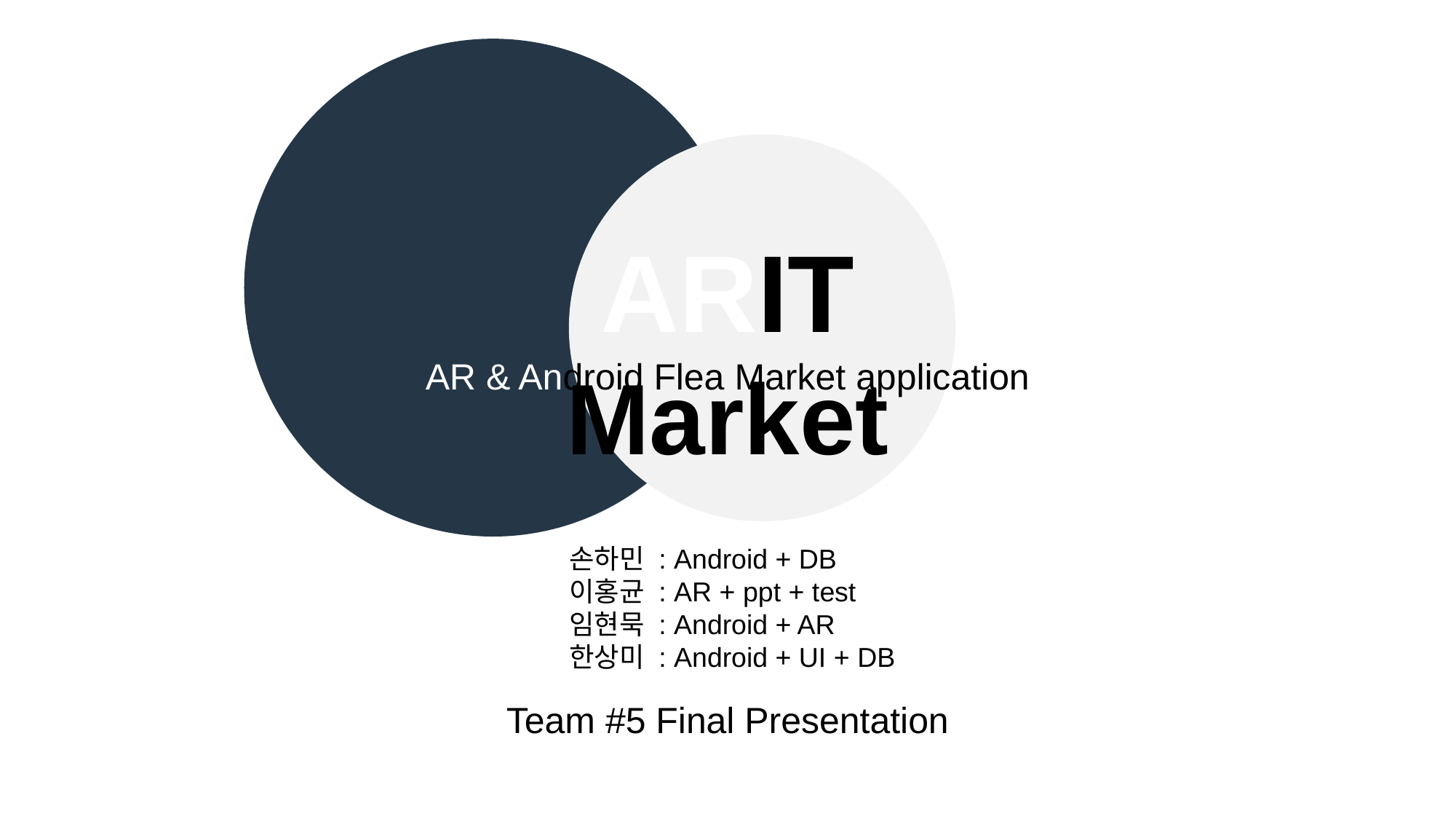

ARIT Market
AR & Android Flea Market application
손하민 : Android + DB
이홍균 : AR + ppt + test
임현묵 : Android + AR
한상미 : Android + UI + DB
Team #5 Final Presentation